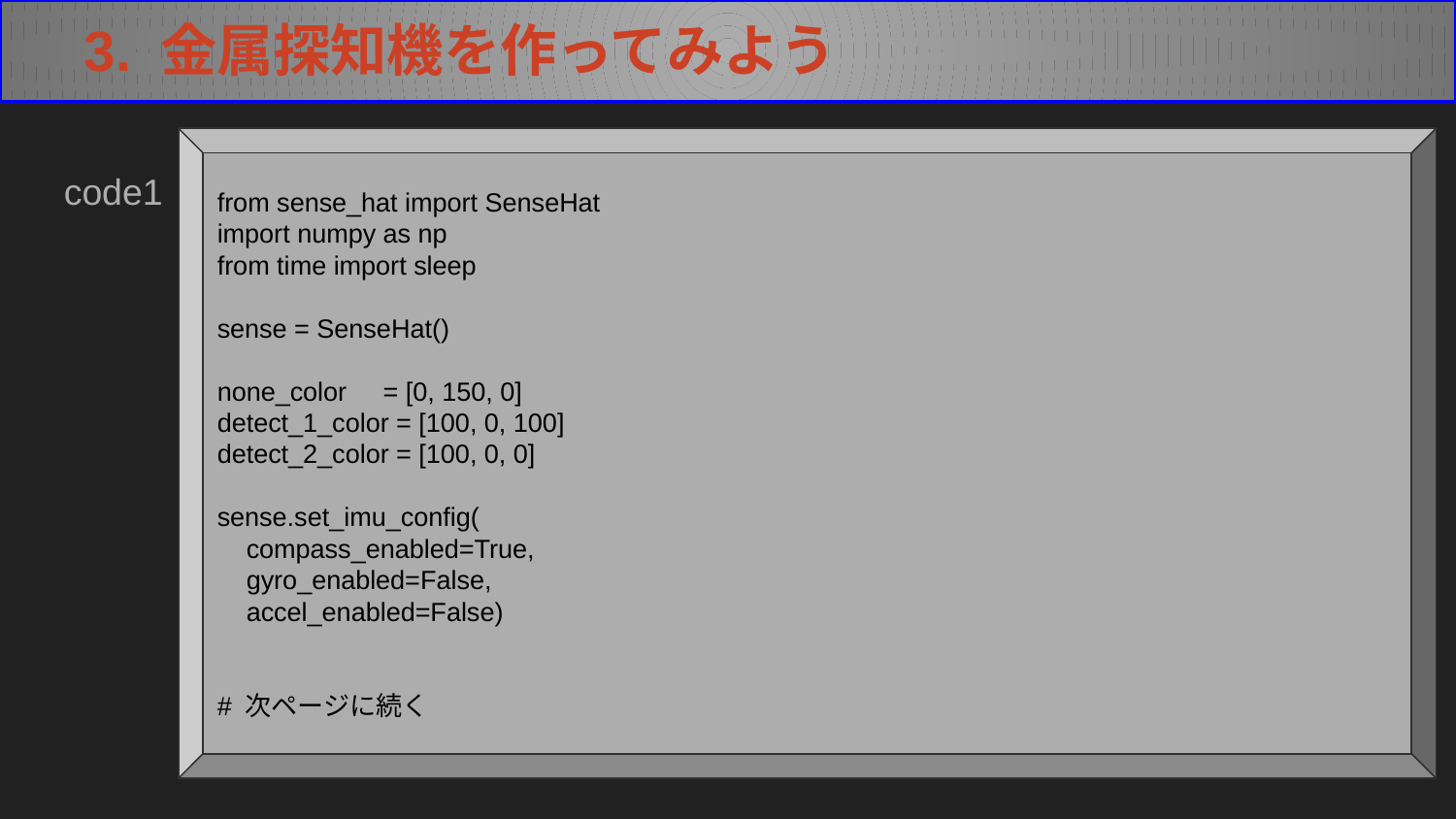

3. 金属探知機を作ってみよう
from sense_hat import SenseHat
import numpy as np
from time import sleep

sense = SenseHat()

none_color     = [0, 150, 0]
detect_1_color = [100, 0, 100]
detect_2_color = [100, 0, 0]

sense.set_imu_config(
    compass_enabled=True,
    gyro_enabled=False,
    accel_enabled=False)

# 次ページに続く
code1